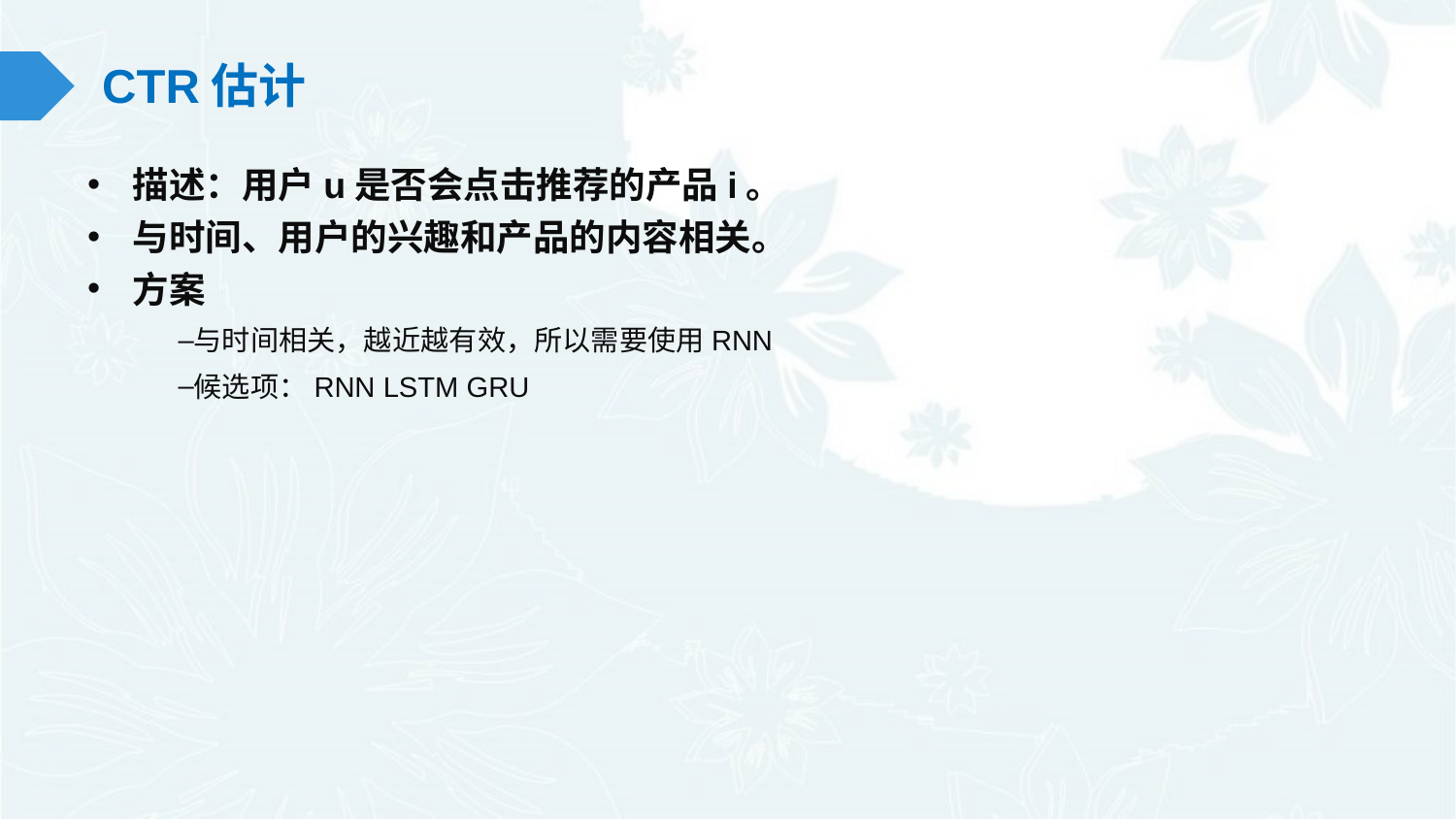

# CTR估计
描述：用户u是否会点击推荐的产品i。
与时间、用户的兴趣和产品的内容相关。
方案
与时间相关，越近越有效，所以需要使用RNN
候选项：RNN LSTM GRU